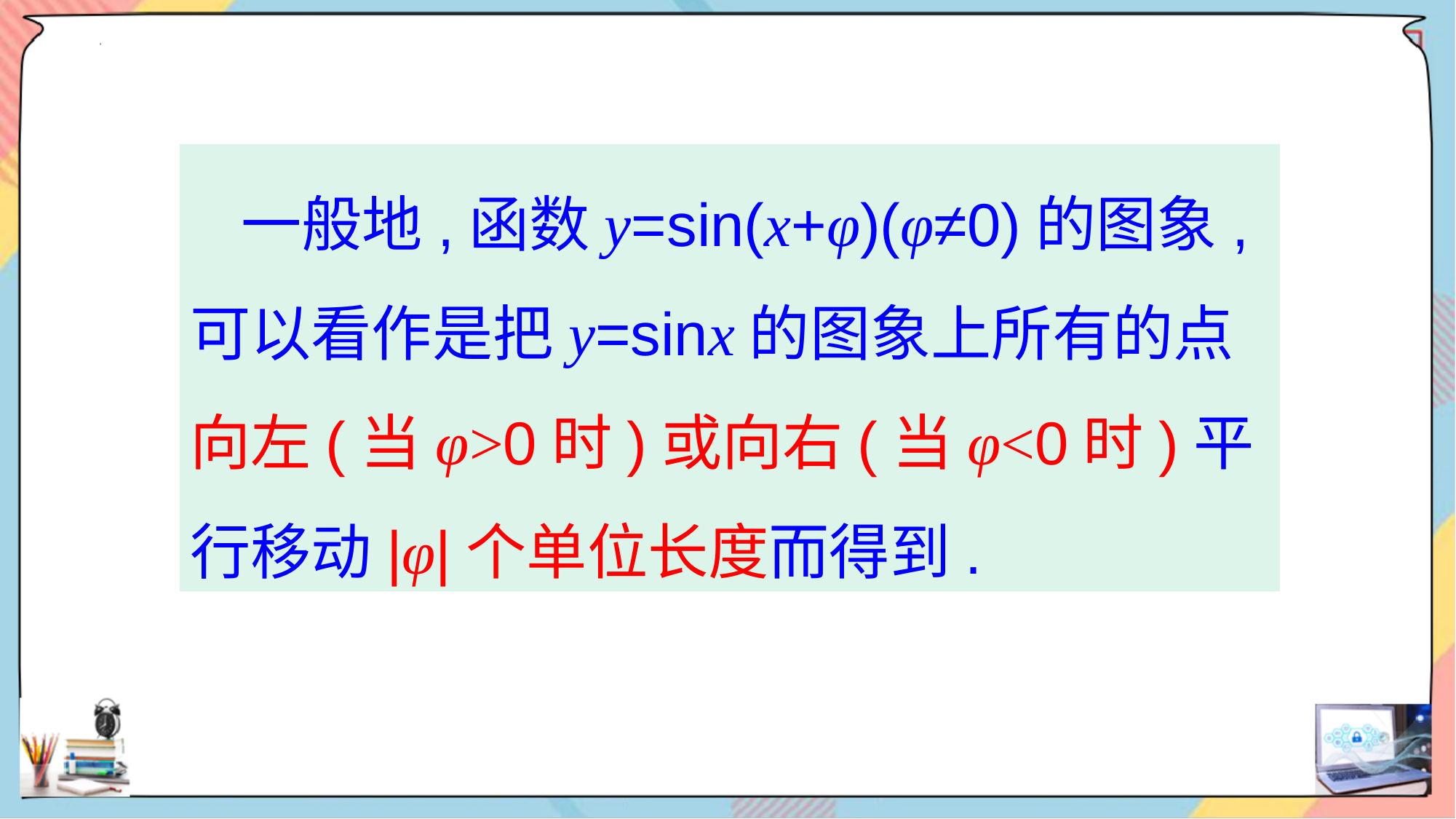

一般地,函数y=sin(x+φ)(φ≠0)的图象,可以看作是把y=sinx的图象上所有的点向左(当φ>0时)或向右(当φ<0时)平行移动|φ|个单位长度而得到.